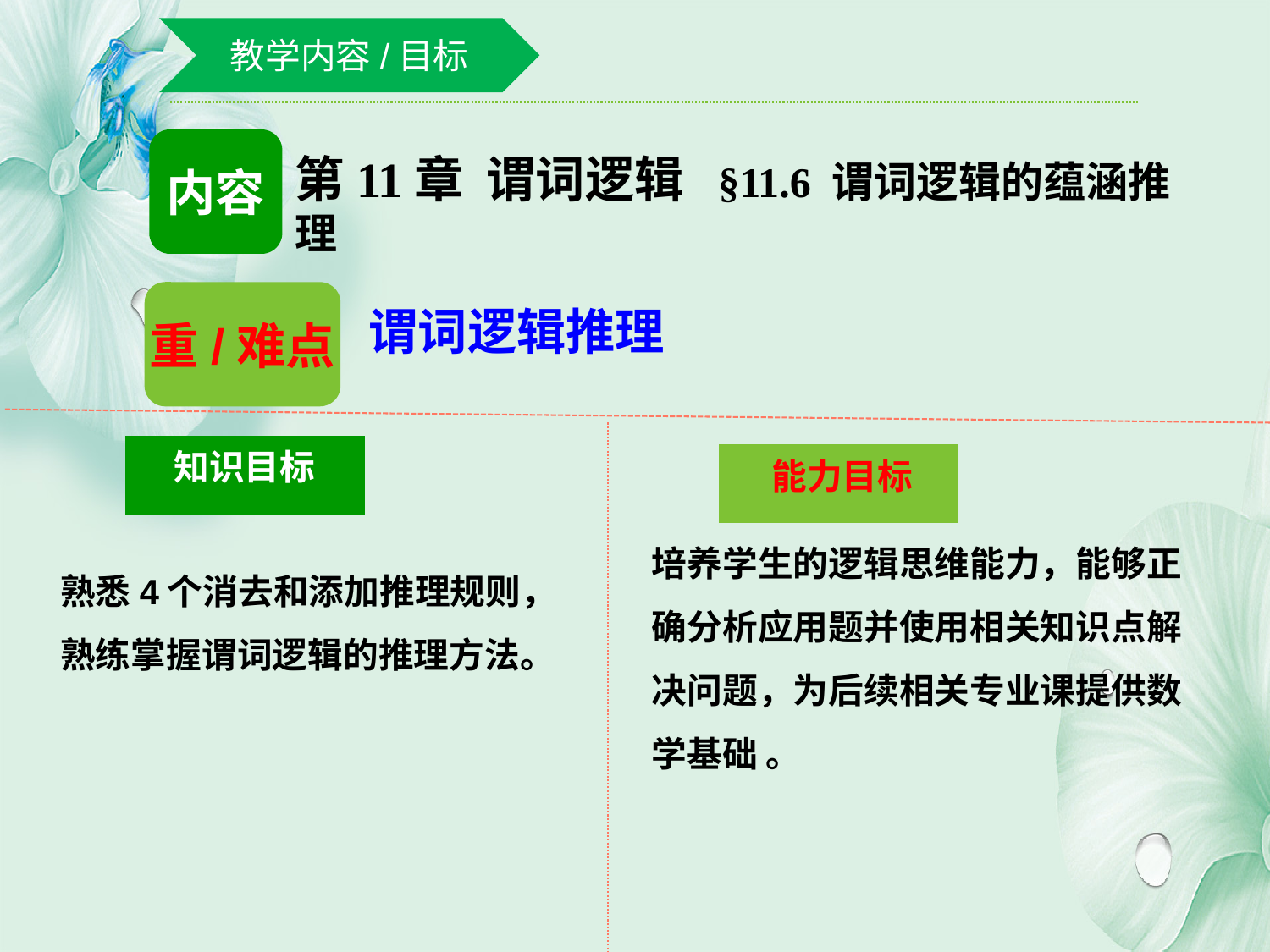

教学内容/目标
内容
第11章  谓词逻辑  §11.6 谓词逻辑的蕴涵推理
重/难点
谓词逻辑推理

知识目标
熟悉4个消去和添加推理规则，熟练掌握谓词逻辑的推理方法。

能力目标
培养学生的逻辑思维能力，能够正确分析应用题并使用相关知识点解决问题，为后续相关专业课提供数学基础 。